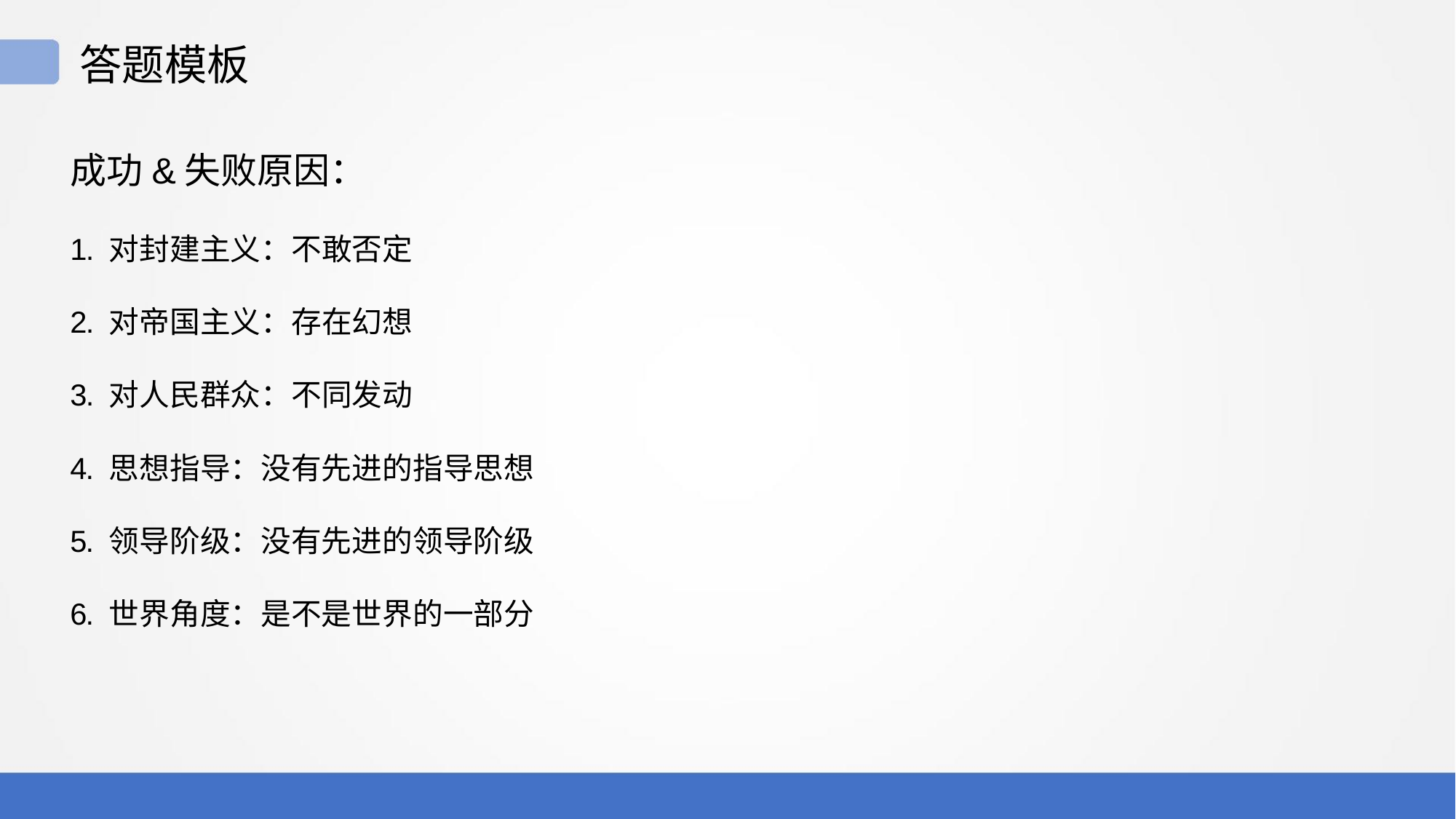

答题模板
成功&失败原因：
1
2
3
4
5
6
. 对封建主义：不敢否定
. 对帝国主义：存在幻想
. 对人民群众：不同发动
. 思想指导：没有先进的指导思想
. 领导阶级：没有先进的领导阶级
. 世界角度：是不是世界的一部分